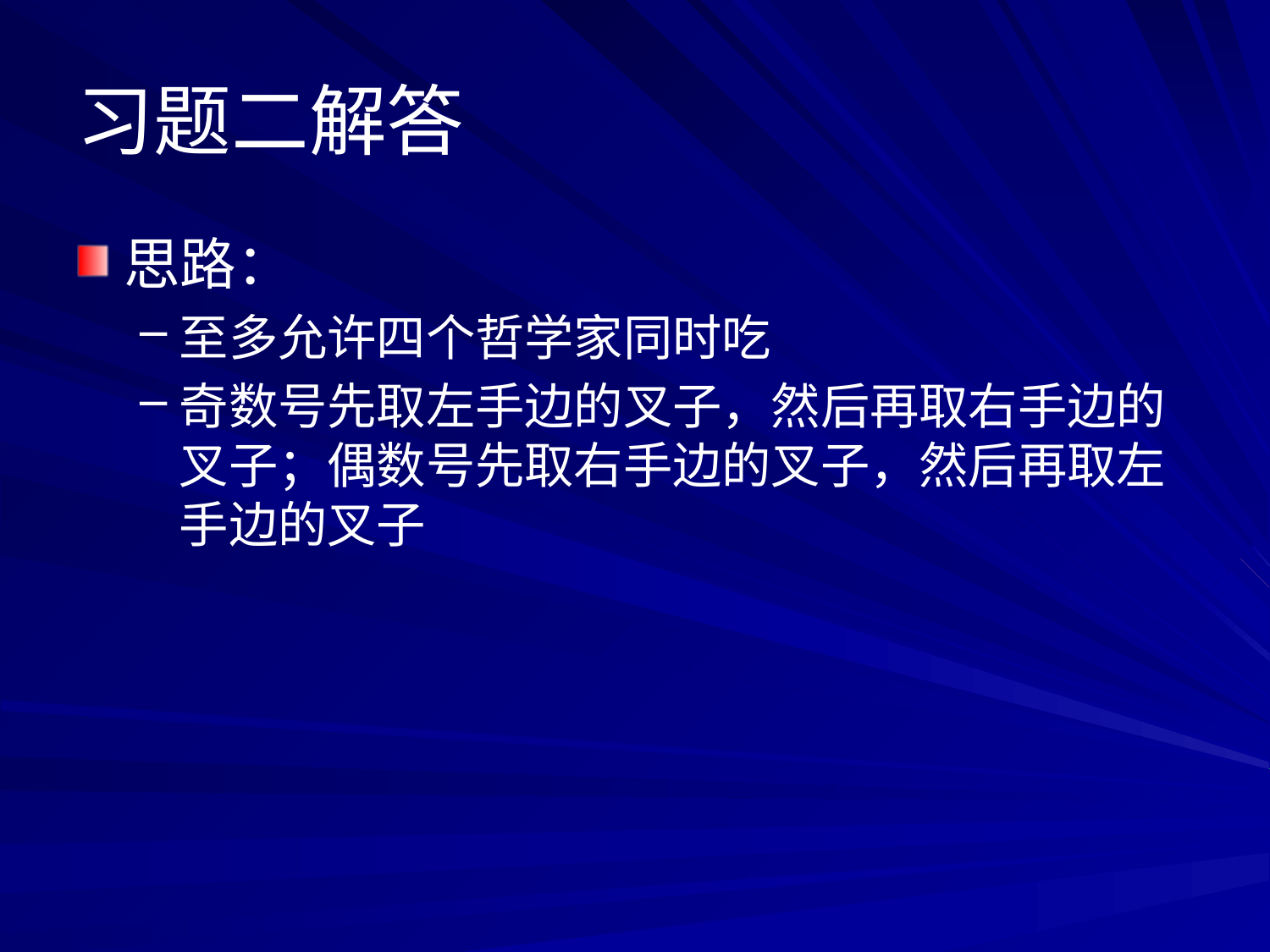

# 习题二解答
思路：
至多允许四个哲学家同时吃
奇数号先取左手边的叉子，然后再取右手边的叉子；偶数号先取右手边的叉子，然后再取左手边的叉子